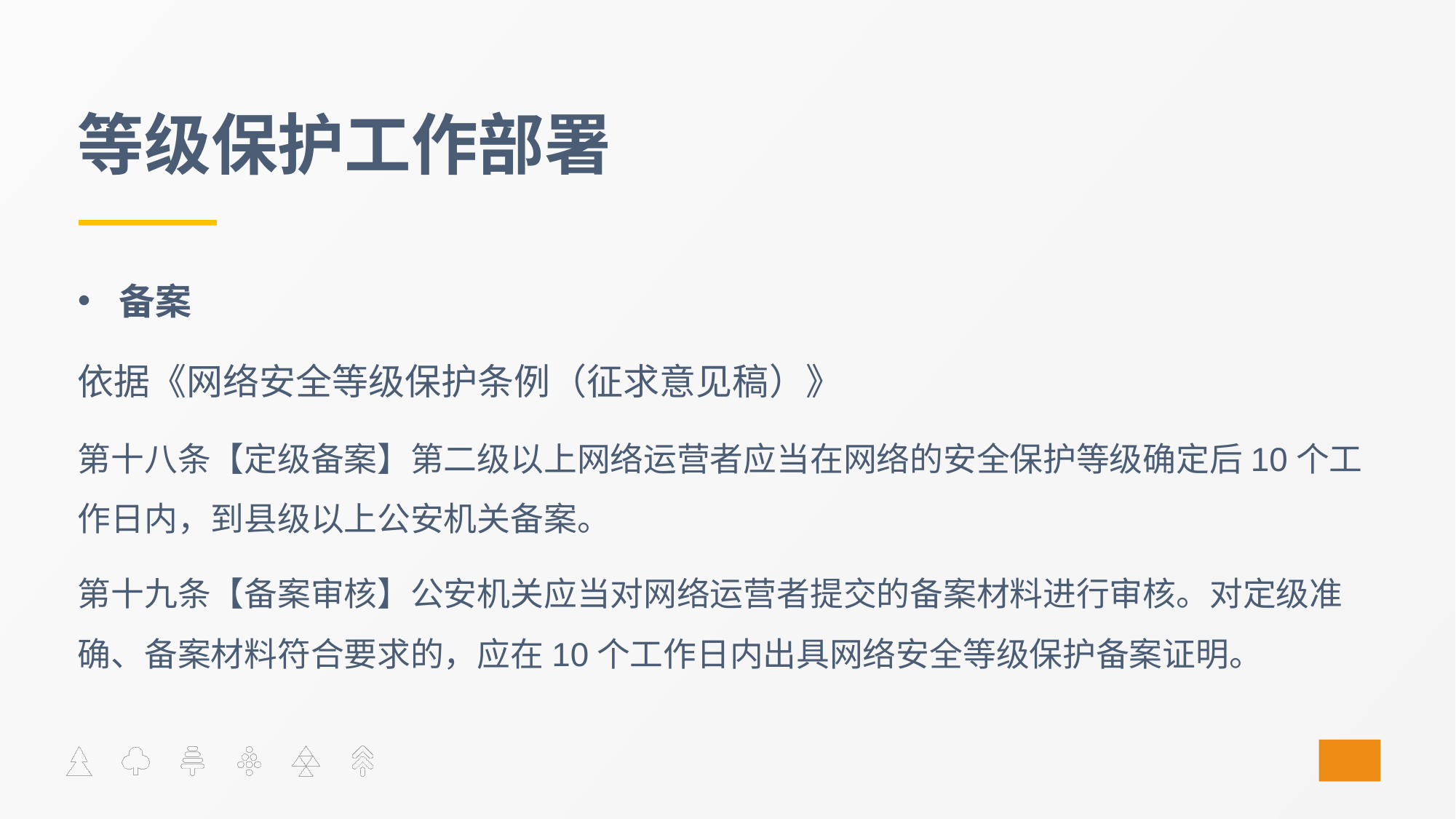

# 等级保护工作部署

备案
依据《网络安全等级保护条例（征求意见稿）》
第十八条【定级备案】第二级以上网络运营者应当在网络的安全保护等级确定后10个工作日内，到县级以上公安机关备案。
第十九条【备案审核】公安机关应当对网络运营者提交的备案材料进行审核。对定级准确、备案材料符合要求的，应在10个工作日内出具网络安全等级保护备案证明。
23